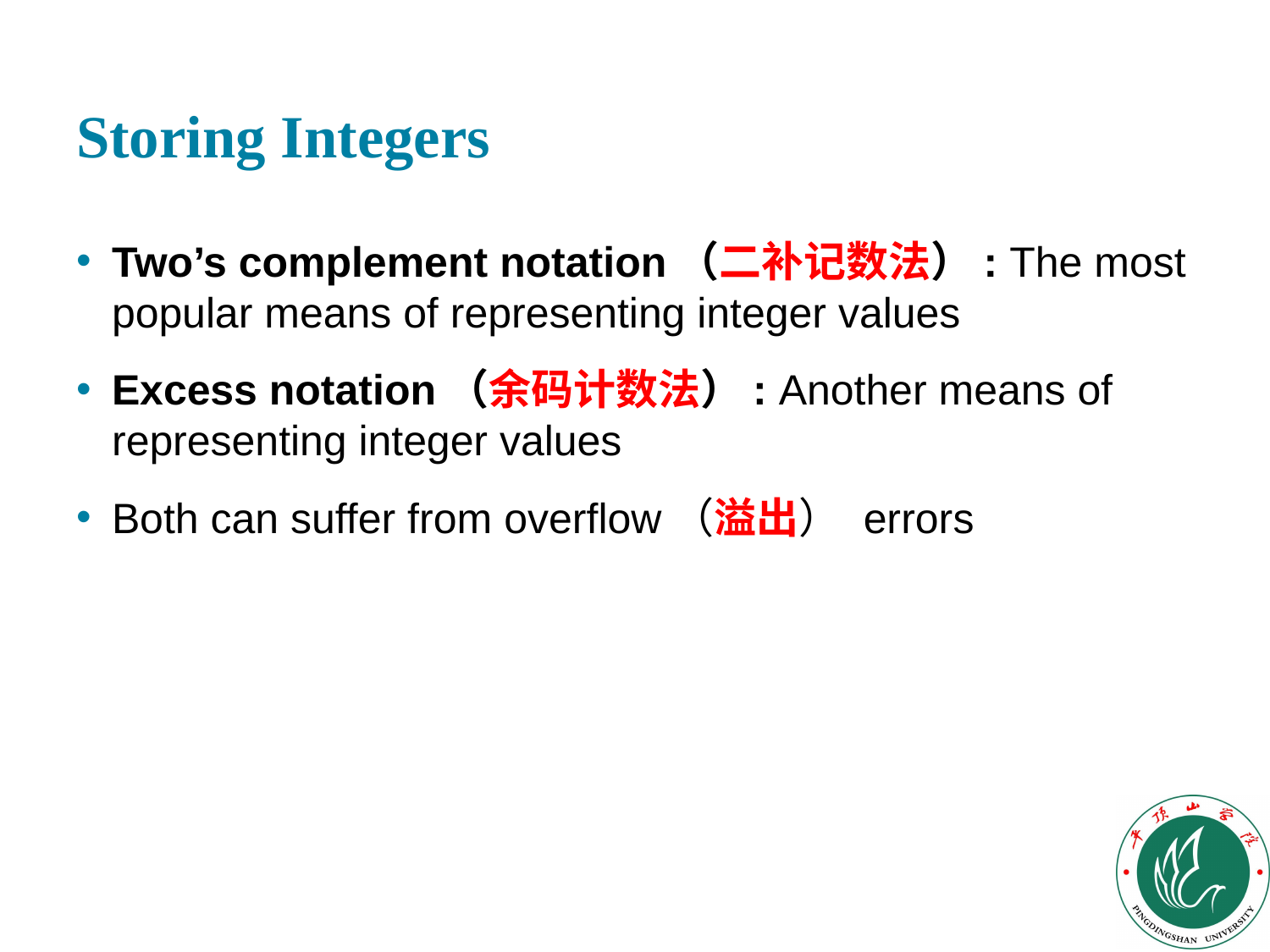

# Storing Integers
Two’s complement notation（二补记数法）: The most popular means of representing integer values
Excess notation（余码计数法）: Another means of representing integer values
Both can suffer from overflow（溢出） errors